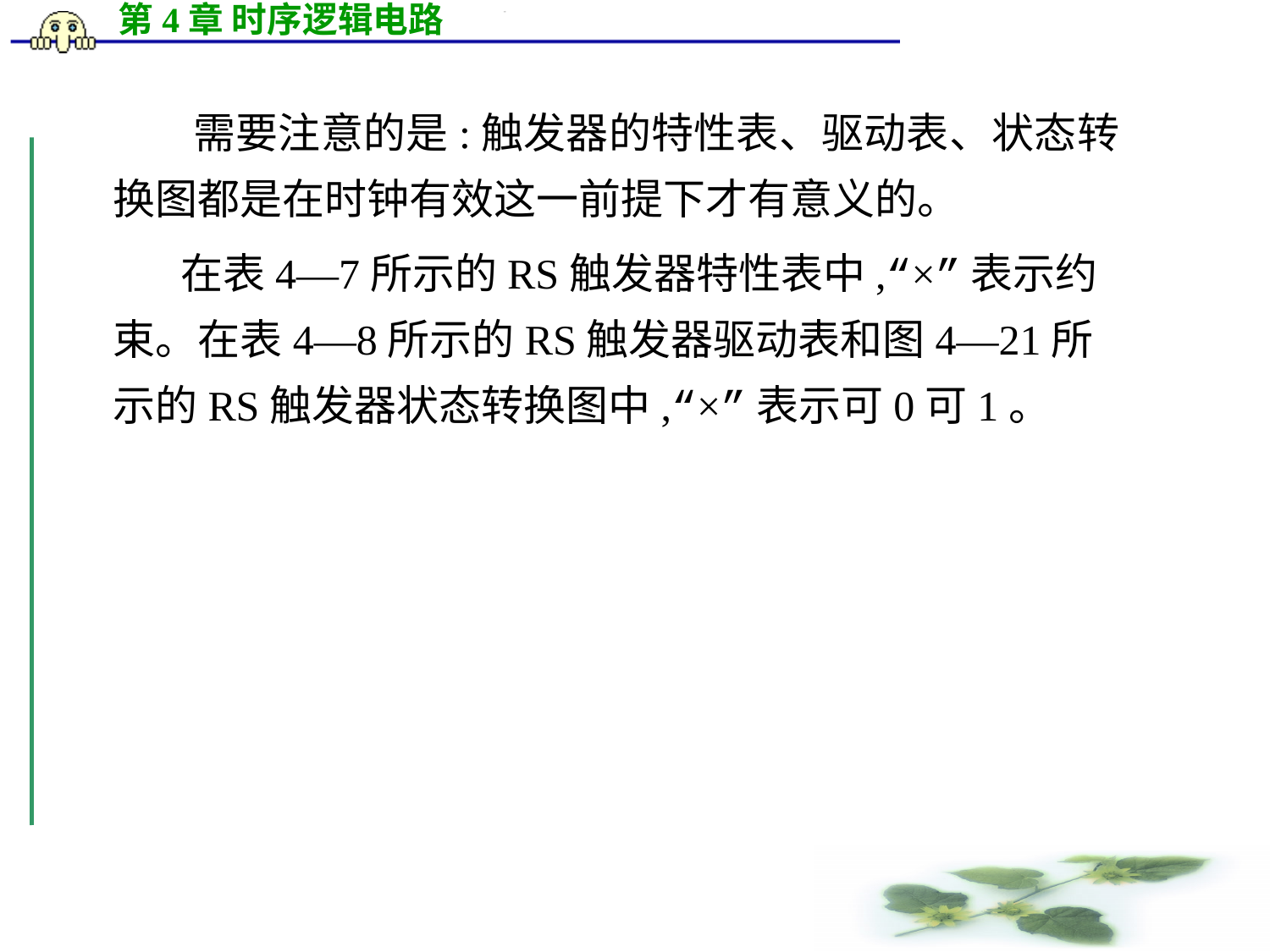

需要注意的是:触发器的特性表、驱动表、状态转换图都是在时钟有效这一前提下才有意义的。
           在表4―7所示的RS触发器特性表中,“×”表示约束。在表4―8所示的RS触发器驱动表和图4―21所示的RS触发器状态转换图中,“×”表示可0可1。